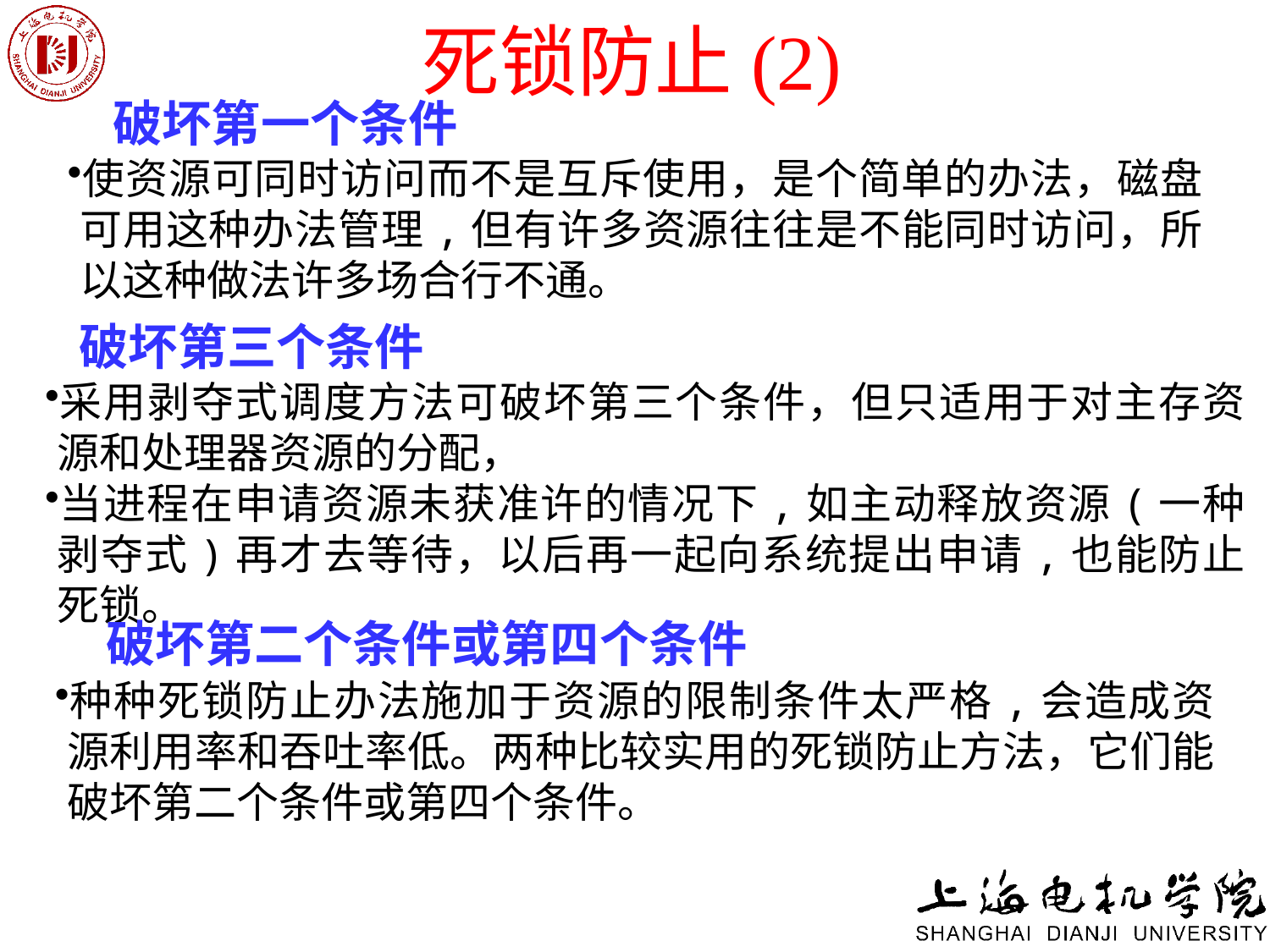

# 死锁防止(2)
   破坏第一个条件
使资源可同时访问而不是互斥使用，是个简单的办法，磁盘可用这种办法管理,但有许多资源往往是不能同时访问，所以这种做法许多场合行不通。
  破坏第三个条件
采用剥夺式调度方法可破坏第三个条件，但只适用于对主存资源和处理器资源的分配，
当进程在申请资源未获准许的情况下,如主动释放资源(一种剥夺式)再才去等待，以后再一起向系统提出申请,也能防止死锁。
   破坏第二个条件或第四个条件
种种死锁防止办法施加于资源的限制条件太严格,会造成资源利用率和吞吐率低。两种比较实用的死锁防止方法，它们能破坏第二个条件或第四个条件。